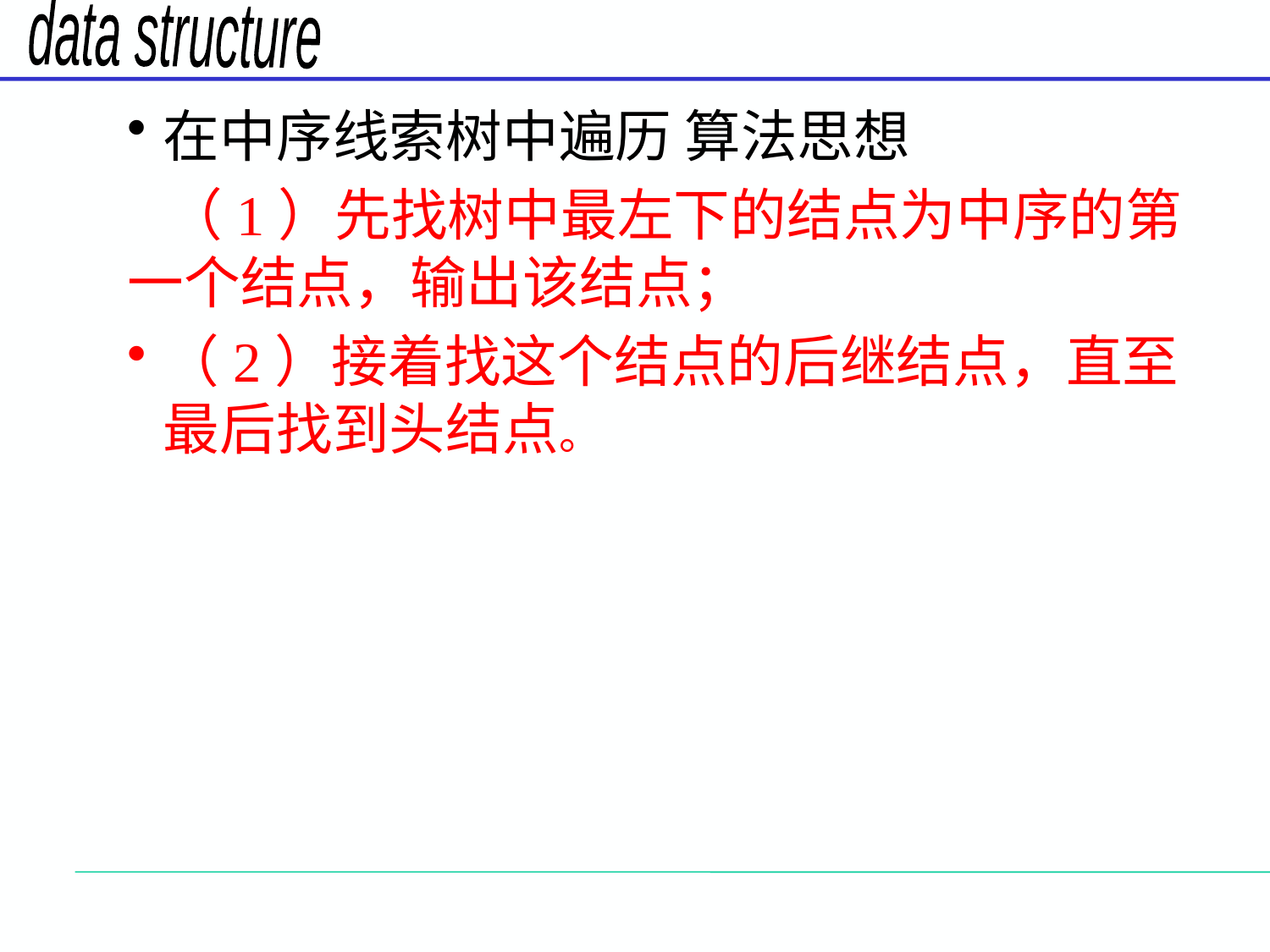

#
在中序线索树中遍历 算法思想
  （1）先找树中最左下的结点为中序的第一个结点，输出该结点；
（2）接着找这个结点的后继结点，直至最后找到头结点。